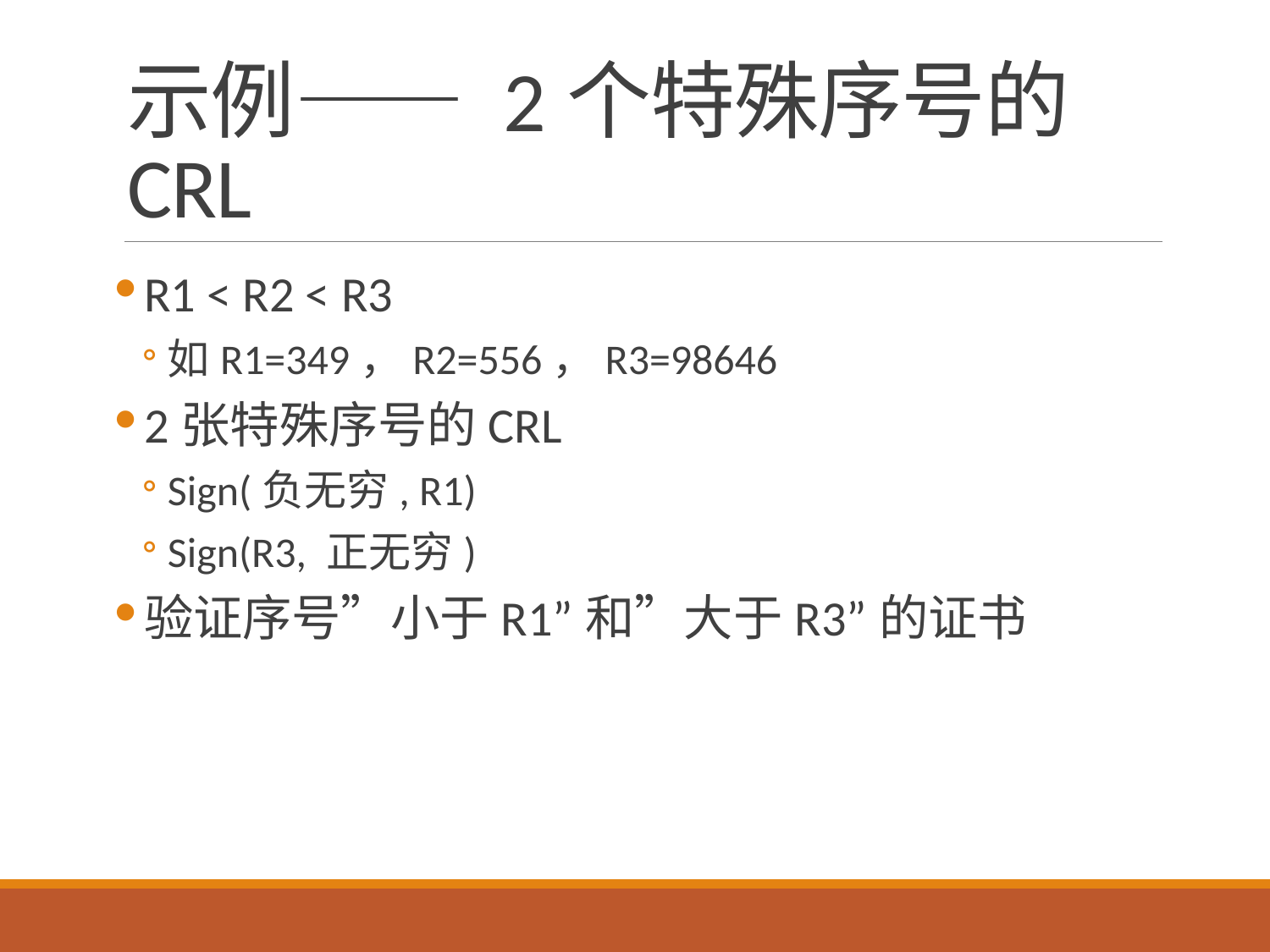

# 示例—— 2个特殊序号的CRL
R1 < R2 < R3
如R1=349，R2=556，R3=98646
2张特殊序号的CRL
Sign(负无穷, R1)
Sign(R3, 正无穷)
验证序号”小于R1”和”大于R3”的证书
79